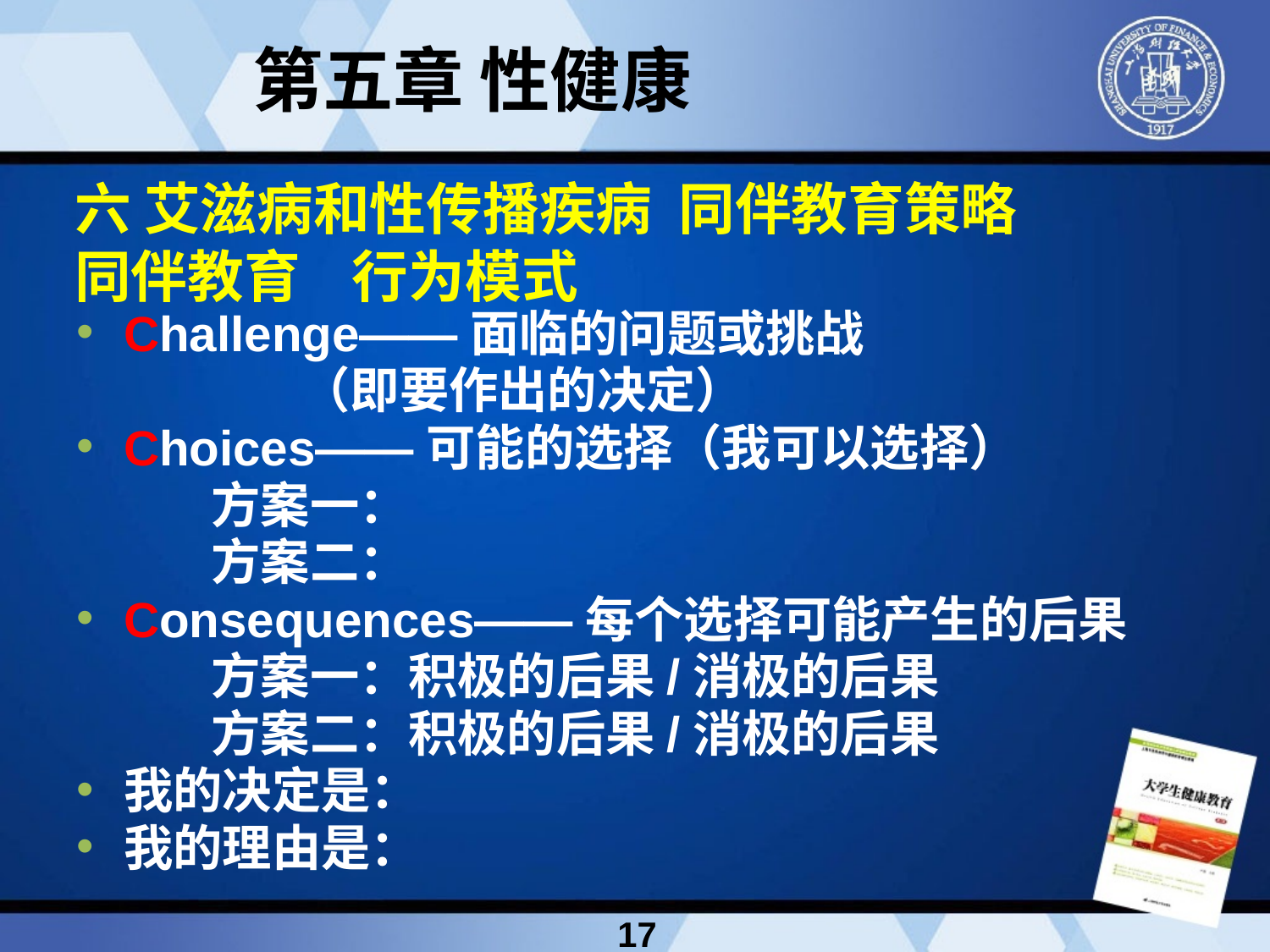

第五章 性健康
六 艾滋病和性传播疾病  同伴教育策略
同伴教育    行为模式
Challenge——面临的问题或挑战
                   （即要作出的决定）
Choices——可能的选择（我可以选择）
           方案一：
           方案二：
Consequences——每个选择可能产生的后果
           方案一：积极的后果/消极的后果
           方案二：积极的后果/消极的后果
我的决定是：
我的理由是：
17